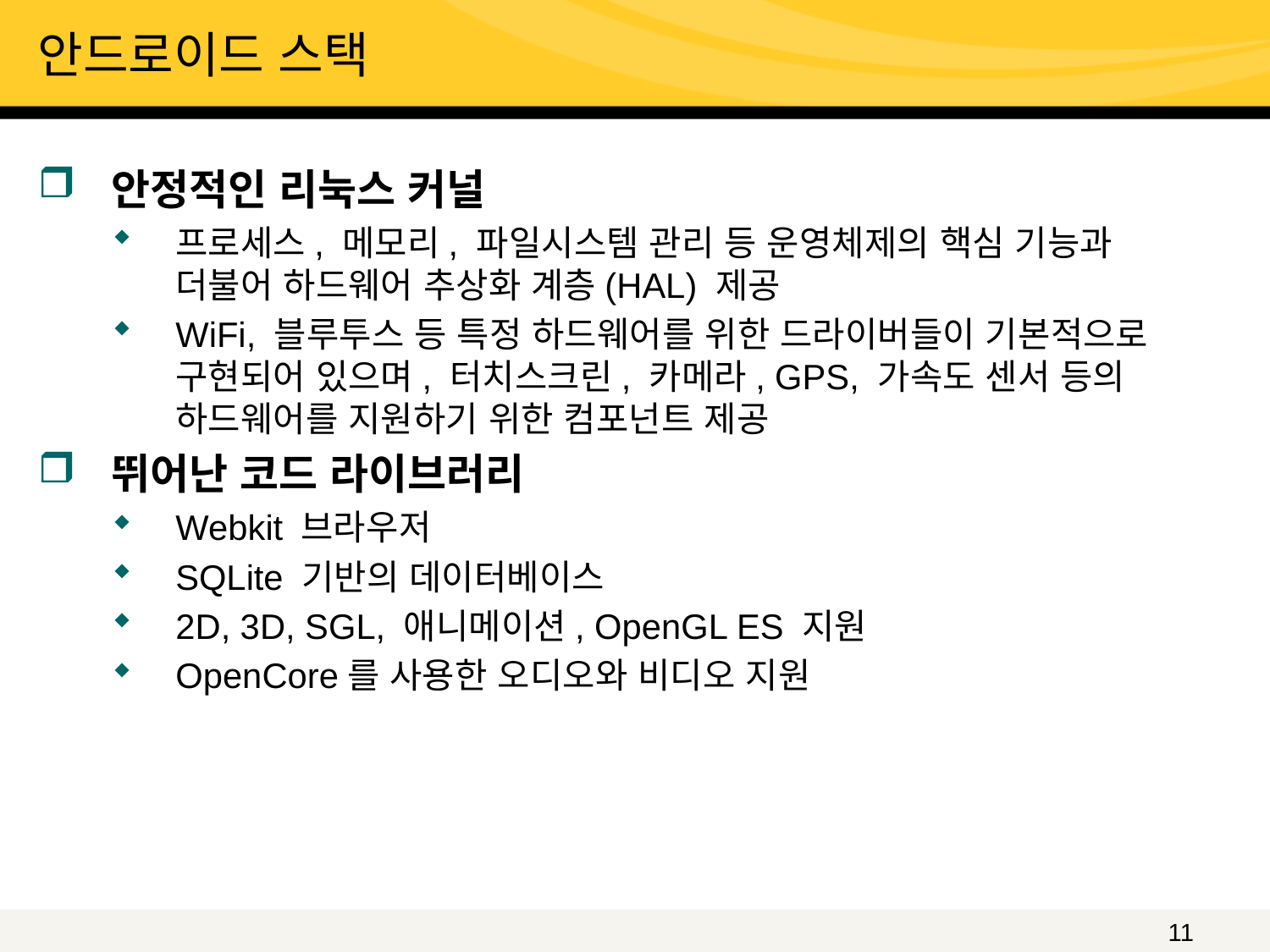

# 안드로이드 스택
안정적인 리눅스 커널
프로세스, 메모리, 파일시스템 관리 등 운영체제의 핵심 기능과 더불어 하드웨어 추상화 계층(HAL) 제공
WiFi, 블루투스 등 특정 하드웨어를 위한 드라이버들이 기본적으로 구현되어 있으며, 터치스크린, 카메라, GPS, 가속도 센서 등의 하드웨어를 지원하기 위한 컴포넌트 제공
뛰어난 코드 라이브러리
Webkit 브라우저
SQLite 기반의 데이터베이스
2D, 3D, SGL, 애니메이션, OpenGL ES 지원
OpenCore를 사용한 오디오와 비디오 지원
11